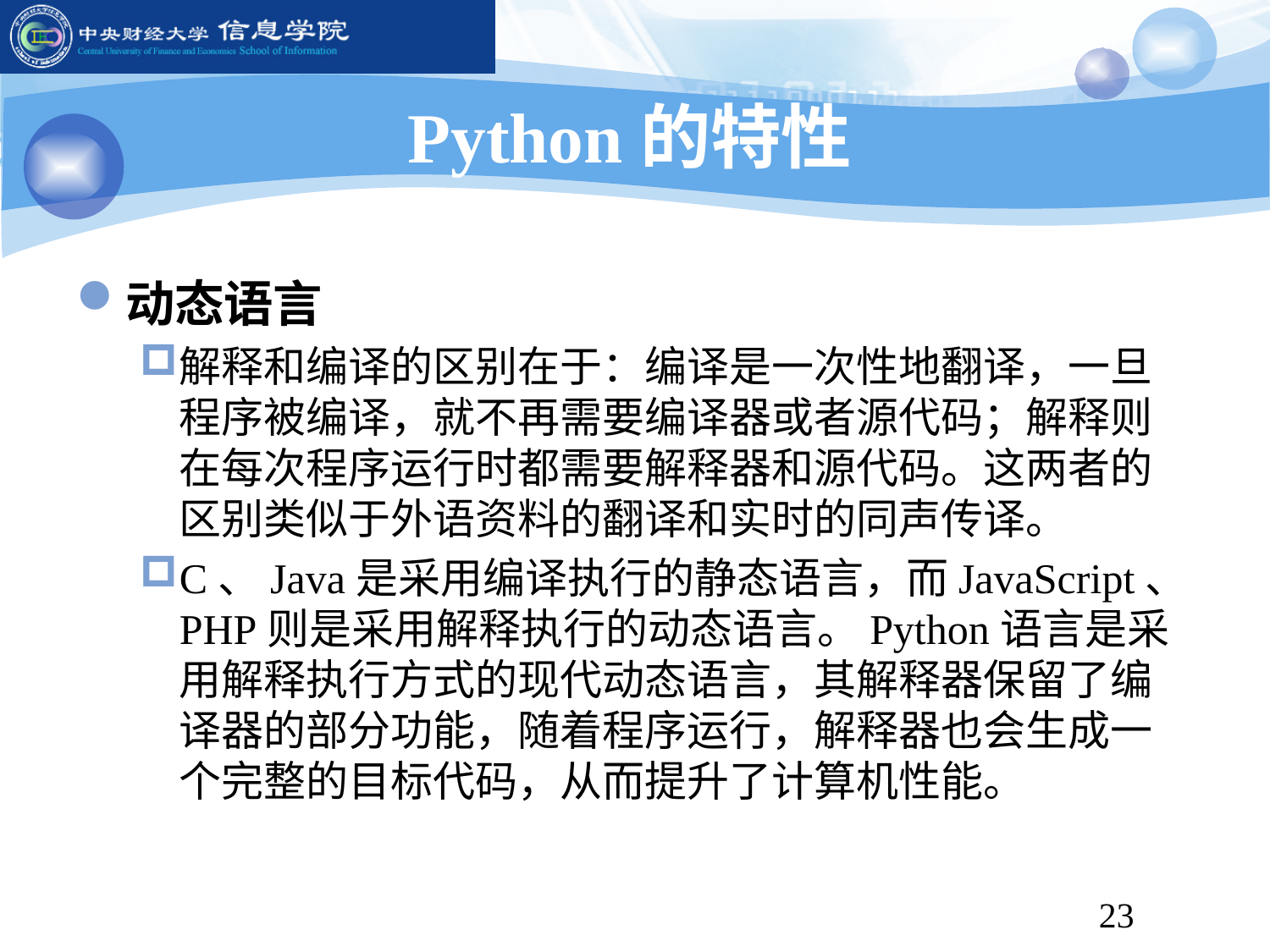

# Python的特性
动态语言
解释和编译的区别在于：编译是一次性地翻译，一旦程序被编译，就不再需要编译器或者源代码；解释则在每次程序运行时都需要解释器和源代码。这两者的区别类似于外语资料的翻译和实时的同声传译。
C、Java是采用编译执行的静态语言，而JavaScript、PHP则是采用解释执行的动态语言。Python语言是采用解释执行方式的现代动态语言，其解释器保留了编译器的部分功能，随着程序运行，解释器也会生成一个完整的目标代码，从而提升了计算机性能。